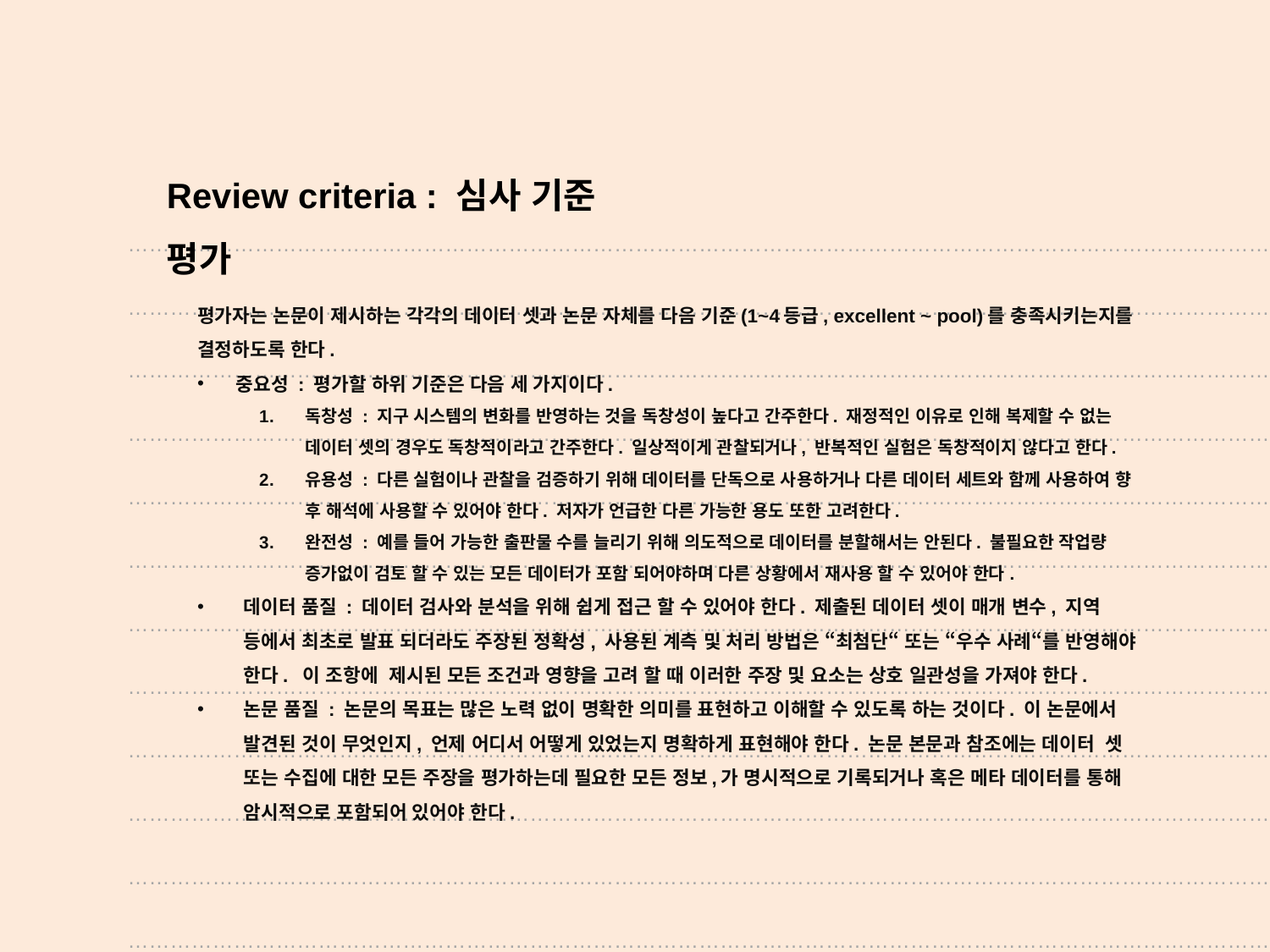

Review criteria : 심사 기준
평가
평가자는 논문이 제시하는 각각의 데이터 셋과 논문 자체를 다음 기준(1~4등급, excellent ~ pool)를 충족시키는지를 결정하도록 한다.
중요성 : 평가할 하위 기준은 다음 세 가지이다.
독창성 : 지구 시스템의 변화를 반영하는 것을 독창성이 높다고 간주한다. 재정적인 이유로 인해 복제할 수 없는 데이터 셋의 경우도 독창적이라고 간주한다. 일상적이게 관찰되거나, 반복적인 실험은 독창적이지 않다고 한다.
유용성 : 다른 실험이나 관찰을 검증하기 위해 데이터를 단독으로 사용하거나 다른 데이터 세트와 함께 사용하여 향 후 해석에 사용할 수 있어야 한다. 저자가 언급한 다른 가능한 용도 또한 고려한다.
완전성 : 예를 들어 가능한 출판물 수를 늘리기 위해 의도적으로 데이터를 분할해서는 안된다. 불필요한 작업량 증가없이 검토 할 수 있는 모든 데이터가 포함 되어야하며 다른 상황에서 재사용 할 수 있어야 한다.
데이터 품질 : 데이터 검사와 분석을 위해 쉽게 접근 할 수 있어야 한다. 제출된 데이터 셋이 매개 변수, 지역 등에서 최초로 발표 되더라도 주장된 정확성, 사용된 계측 및 처리 방법은 “최첨단“ 또는 “우수 사례“를 반영해야 한다.  이 조항에  제시된 모든 조건과 영향을 고려 할 때 이러한 주장 및 요소는 상호 일관성을 가져야 한다.
논문 품질 : 논문의 목표는 많은 노력 없이 명확한 의미를 표현하고 이해할 수 있도록 하는 것이다. 이 논문에서 발견된 것이 무엇인지, 언제 어디서 어떻게 있었는지 명확하게 표현해야 한다. 논문 본문과 참조에는 데이터  셋 또는 수집에 대한 모든 주장을 평가하는데 필요한 모든 정보,가 명시적으로 기록되거나 혹은 메타 데이터를 통해 암시적으로 포함되어 있어야 한다.